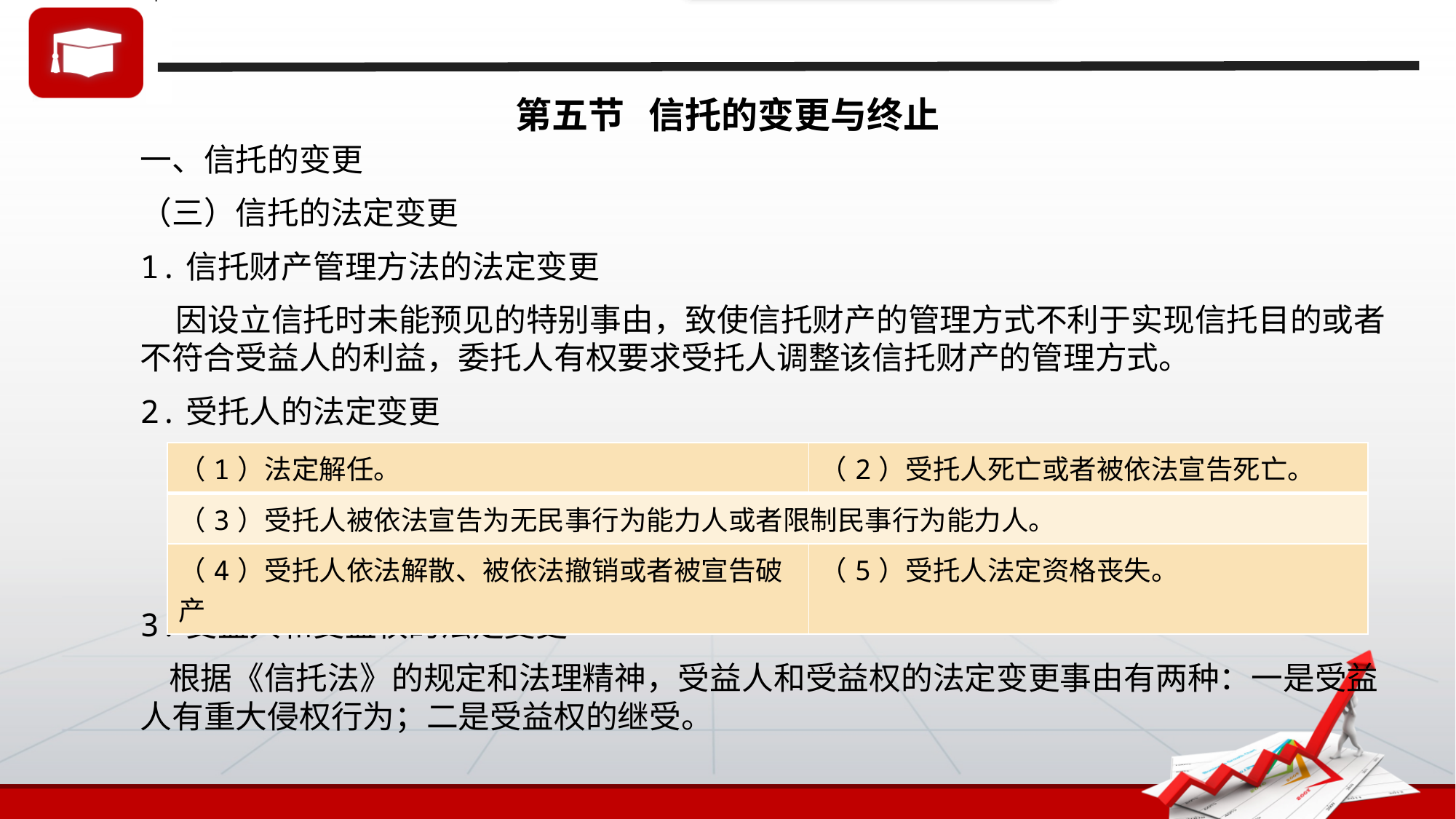

# 第五节   信托的变更与终止
一、信托的变更
（三）信托的法定变更
1.信托财产管理方法的法定变更
    因设立信托时未能预见的特别事由，致使信托财产的管理方式不利于实现信托目的或者不符合受益人的利益，委托人有权要求受托人调整该信托财产的管理方式。
2.受托人的法定变更

3.受益人和受益权的法定变更
   根据《信托法》的规定和法理精神，受益人和受益权的法定变更事由有两种：一是受益人有重大侵权行为；二是受益权的继受。
| （1）法定解任。 | （2）受托人死亡或者被依法宣告死亡。 |
| --- | --- |
| （3）受托人被依法宣告为无民事行为能力人或者限制民事行为能力人。 |  |
| （4）受托人依法解散、被依法撤销或者被宣告破产 | （5）受托人法定资格丧失。 |